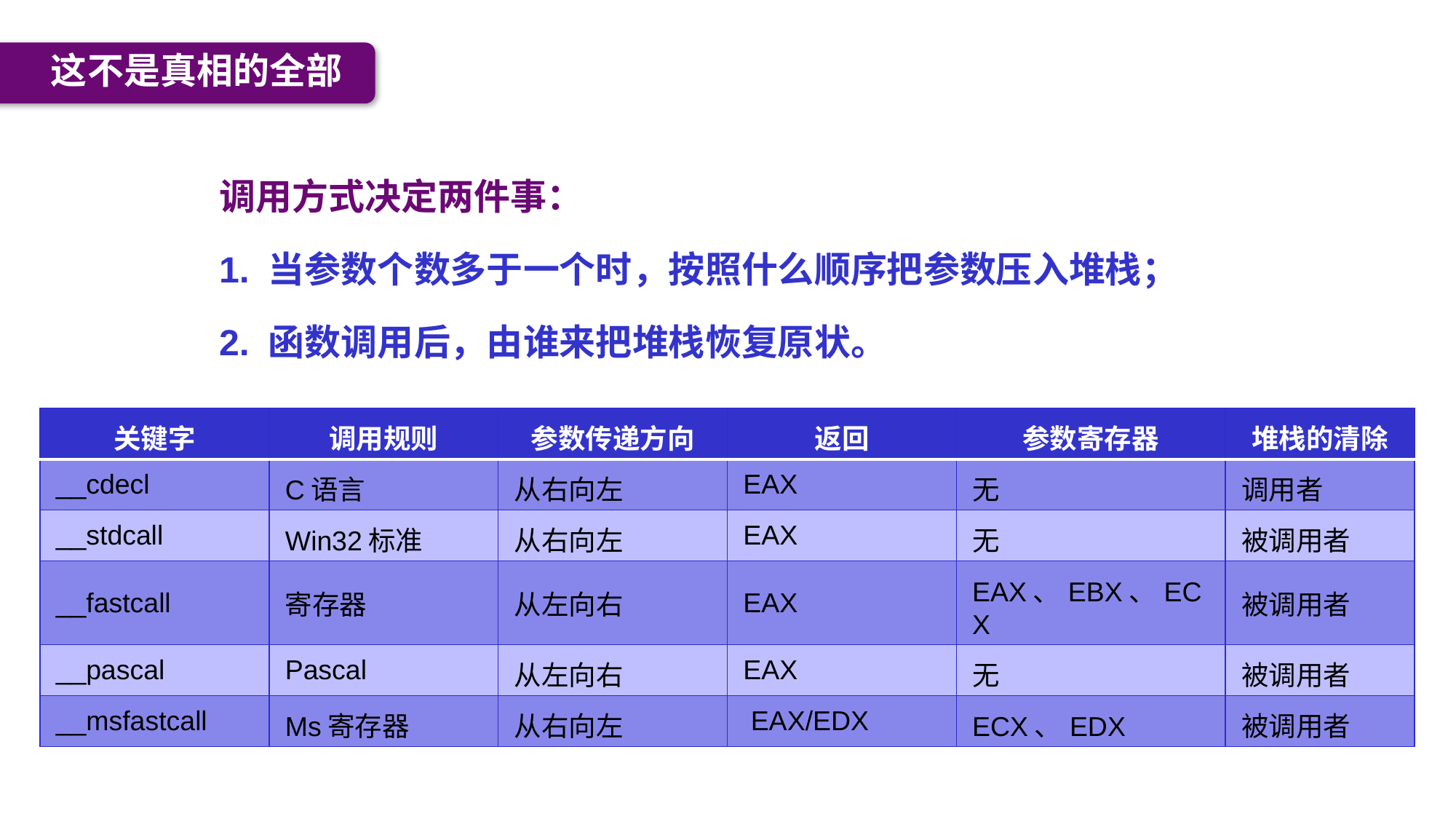

这不是真相的全部

调用方式决定两件事：
1. 当参数个数多于一个时，按照什么顺序把参数压入堆栈；
2. 函数调用后，由谁来把堆栈恢复原状。
| 关键字 | 调用规则 | 参数传递方向 | 返回 | 参数寄存器 | 堆栈的清除 |
| --- | --- | --- | --- | --- | --- |
| \_\_cdecl | C语言 | 从右向左 | EAX | 无 | 调用者 |
| \_\_stdcall | Win32标准 | 从右向左 | EAX | 无 | 被调用者 |
| \_\_fastcall | 寄存器 | 从左向右 | EAX | EAX、EBX、ECX | 被调用者 |
| \_\_pascal | Pascal | 从左向右 | EAX | 无 | 被调用者 |
| \_\_msfastcall | Ms寄存器 | 从右向左 | EAX/EDX | ECX、EDX | 被调用者 |